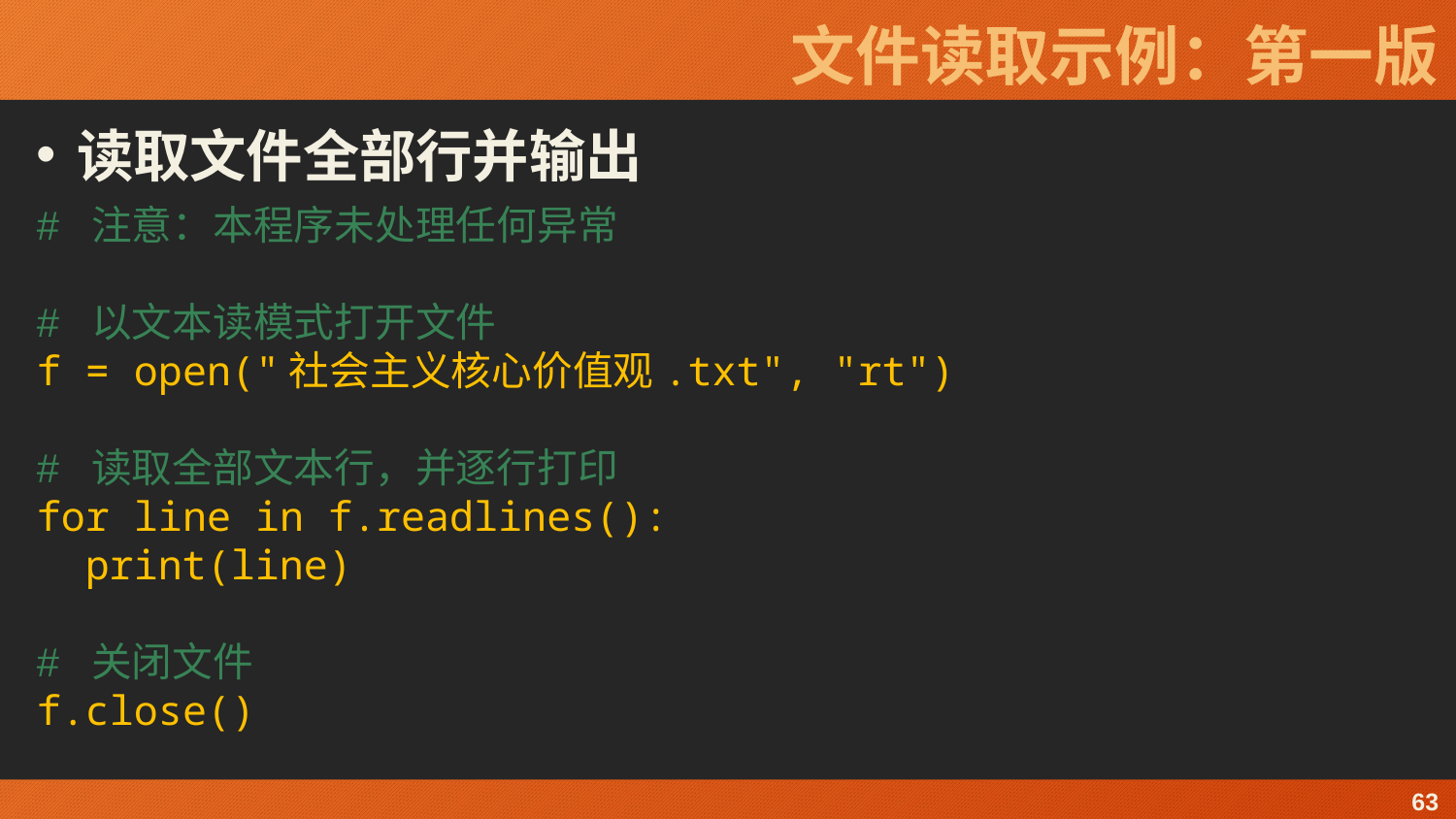

# 文件读取示例：第一版
读取文件全部行并输出
#  注意：本程序未处理任何异常

#  以文本读模式打开文件
f = open("社会主义核心价值观.txt", "rt")

#  读取全部文本行，并逐行打印
for line in f.readlines():
  print(line)

#  关闭文件
f.close()
63